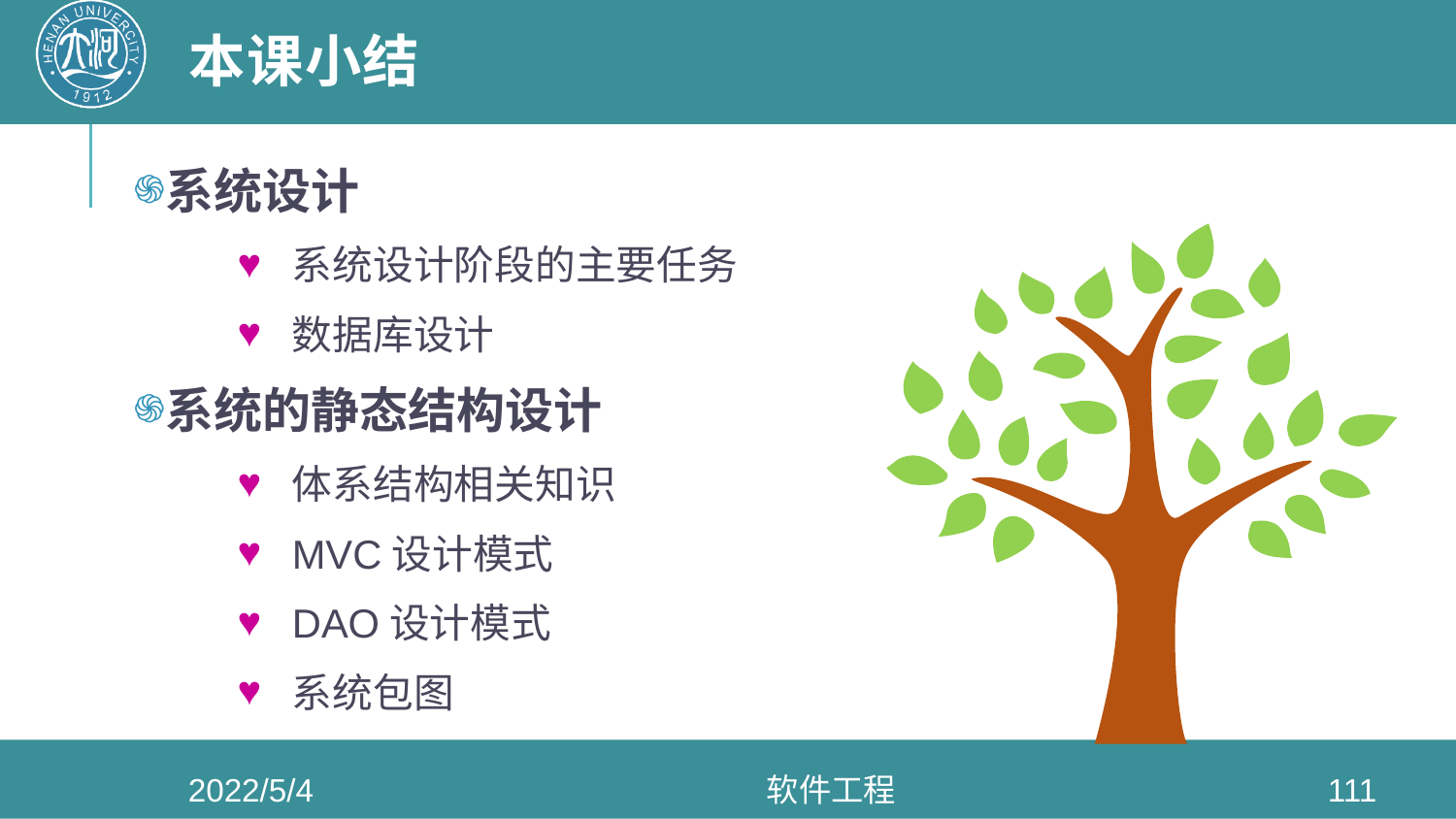

# 本课小结
系统设计
系统设计阶段的主要任务
数据库设计
系统的静态结构设计
体系结构相关知识
MVC设计模式
DAO设计模式
系统包图

2022/5/4
软件工程
111